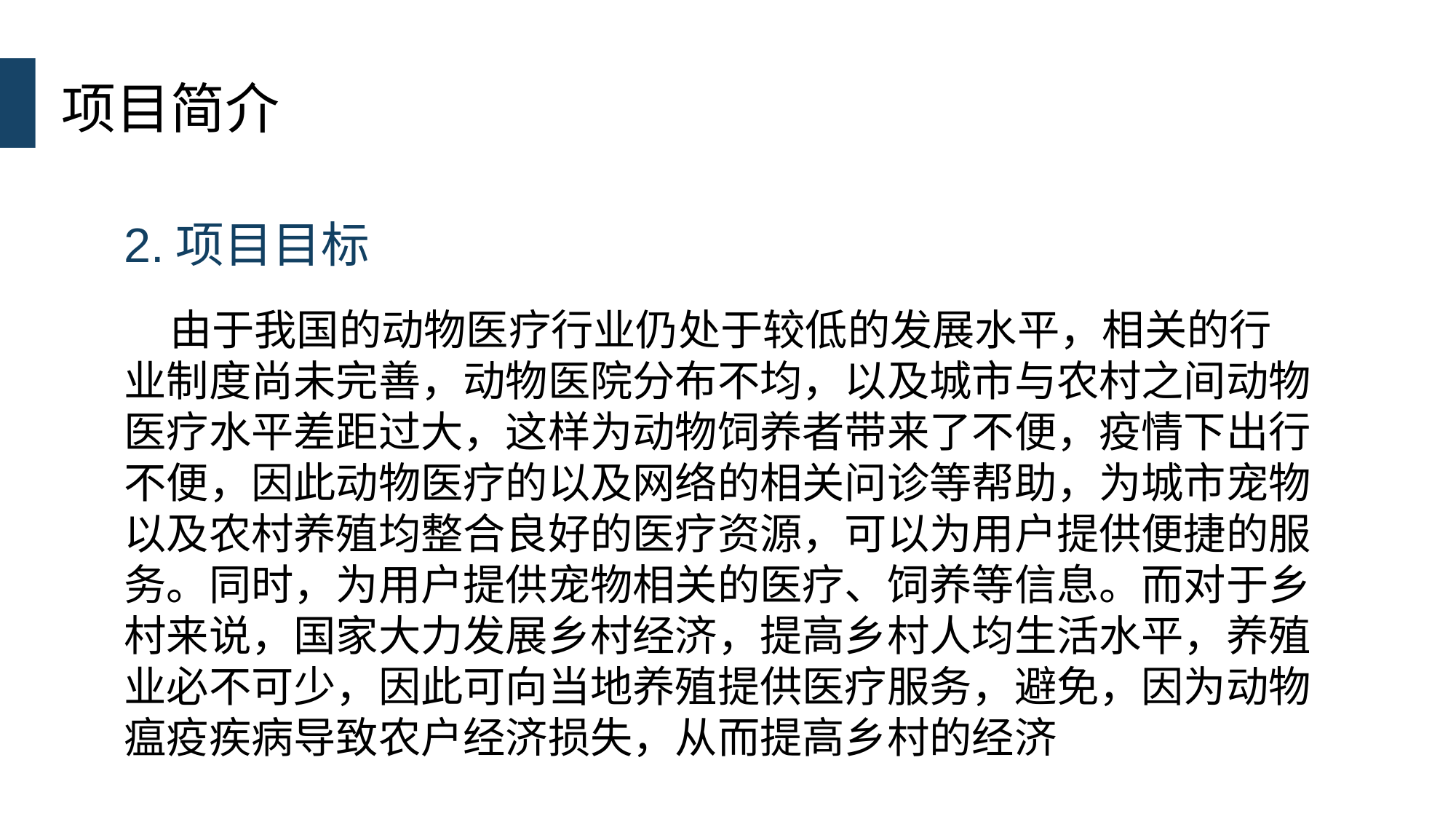

项目简介
2.项目目标
    由于我国的动物医疗行业仍处于较低的发展水平，相关的行业制度尚未完善，动物医院分布不均，以及城市与农村之间动物医疗水平差距过大，这样为动物饲养者带来了不便，疫情下出行不便，因此动物医疗的以及网络的相关问诊等帮助，为城市宠物以及农村养殖均整合良好的医疗资源，可以为用户提供便捷的服务。同时，为用户提供宠物相关的医疗、饲养等信息。而对于乡村来说，国家大力发展乡村经济，提高乡村人均生活水平，养殖业必不可少，因此可向当地养殖提供医疗服务，避免，因为动物瘟疫疾病导致农户经济损失，从而提高乡村的经济